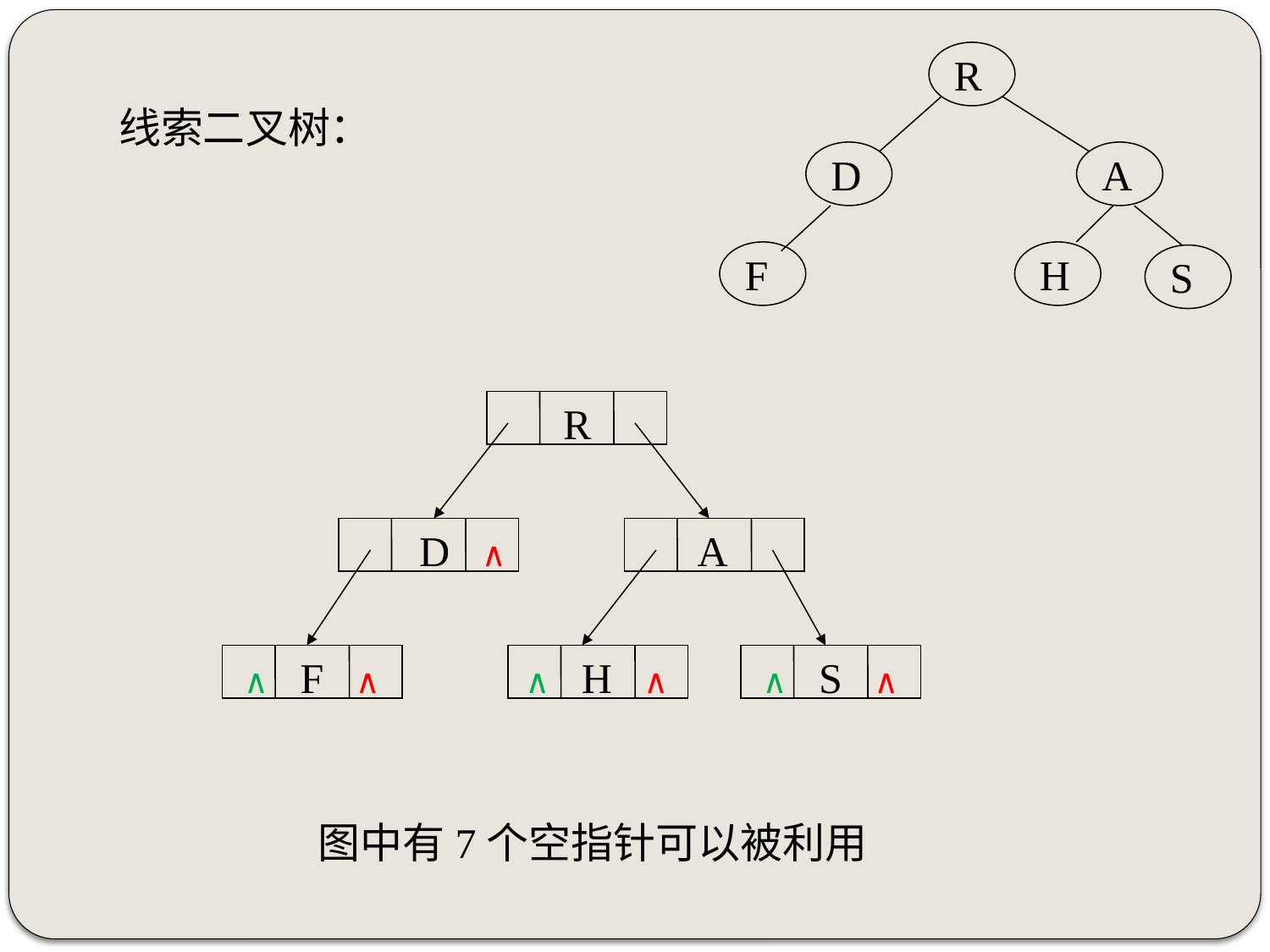

R

D

A

F

H

S
线索二叉树：

R

D   ∧

A

∧   F   ∧

∧   H   ∧

∧   S   ∧

图中有7个空指针可以被利用